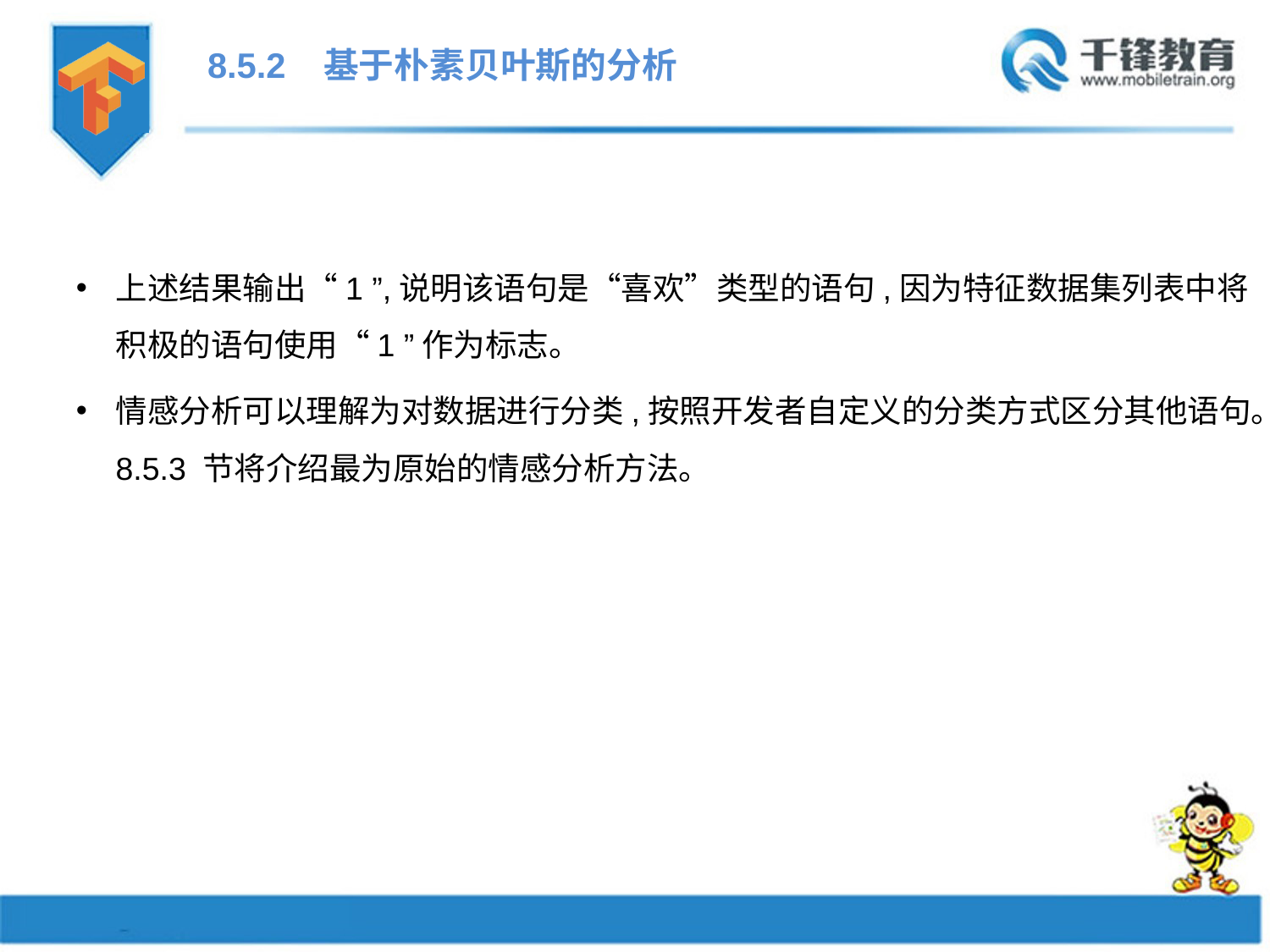

8.5.2   基于朴素贝叶斯的分析
上述结果输出“1 ”,说明该语句是“喜欢”类型的语句,因为特征数据集列表中将积极的语句使用“1 ”作为标志。
情感分析可以理解为对数据进行分类,按照开发者自定义的分类方式区分其他语句。8.5.3 节将介绍最为原始的情感分析方法。